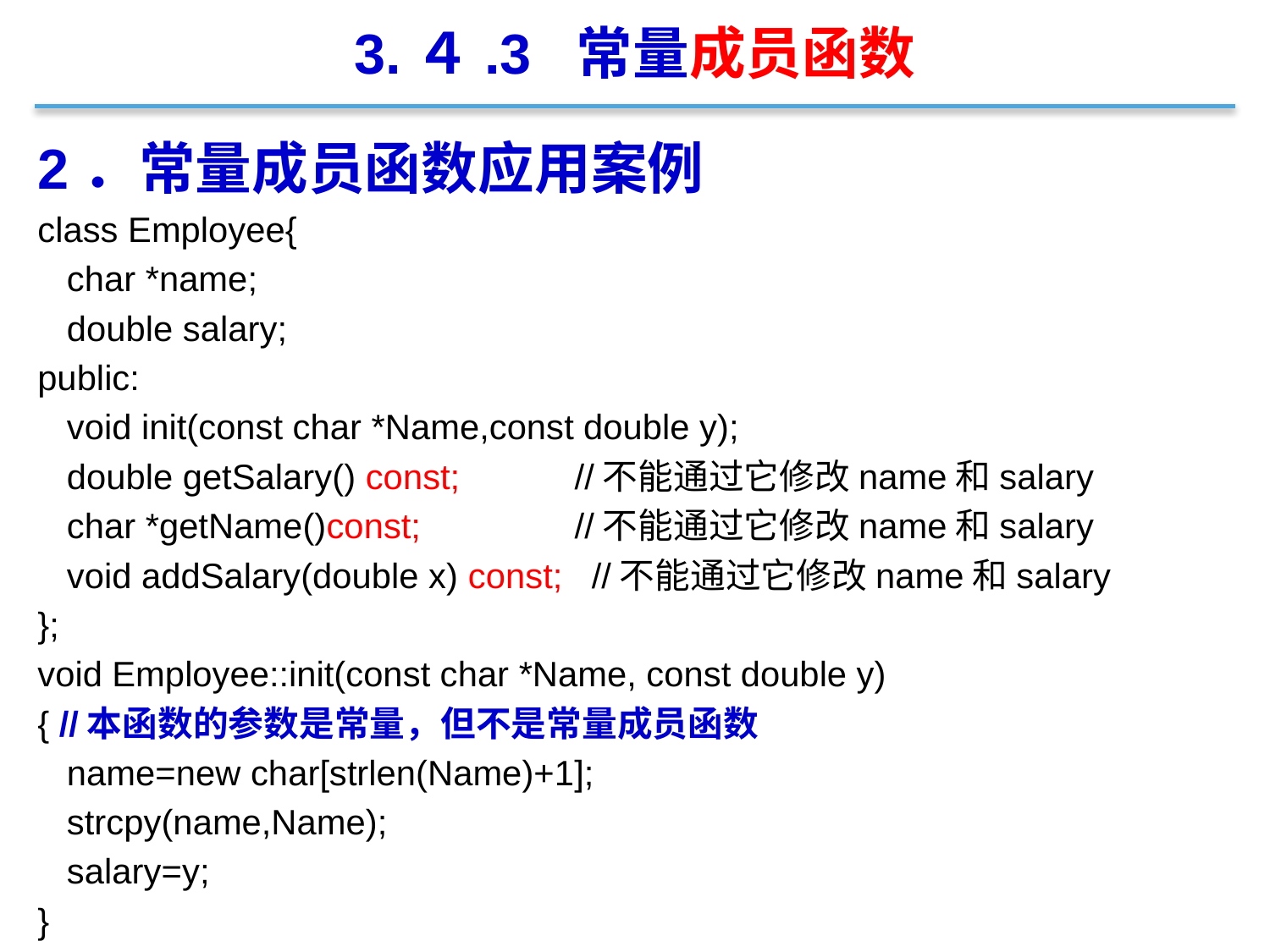

3.４.3  常量成员函数
2．常量成员函数应用案例
class Employee{
   char *name;
   double salary;
public:
   void init(const char *Name,const double y);
   double getSalary() const;	   //不能通过它修改name和salary
   char *getName()const;	   //不能通过它修改name和salary
   void addSalary(double x) const;   //不能通过它修改name和salary
};
void Employee::init(const char *Name, const double y)
{ //本函数的参数是常量，但不是常量成员函数
   name=new char[strlen(Name)+1];
   strcpy(name,Name);
   salary=y;
}